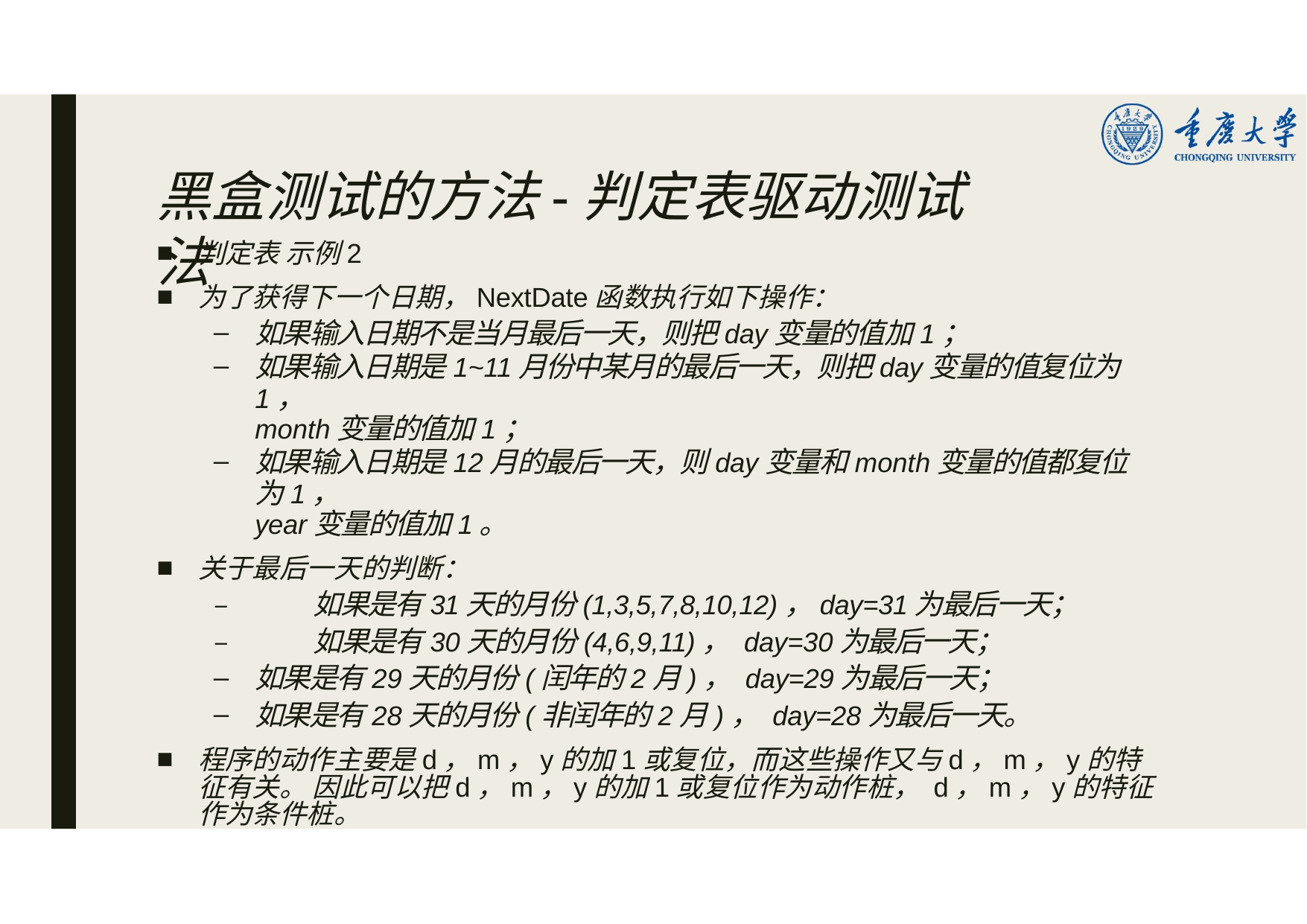

# 黑盒测试的方法-判定表驱动测试法
判定表 示例2
为了获得下一个日期，NextDate函数执行如下操作：
如果输入日期不是当月最后一天，则把day变量的值加1；
如果输入日期是1~11月份中某月的最后一天，则把day变量的值复位为1，
month变量的值加1；
如果输入日期是12月的最后一天，则day变量和month变量的值都复位为1，
year变量的值加1。
关于最后一天的判断：
–	如果是有31天的月份(1,3,5,7,8,10,12)，day=31为最后一天；
–	如果是有30天的月份(4,6,9,11)， day=30为最后一天；
如果是有29天的月份(闰年的2月)， day=29为最后一天；
如果是有28天的月份(非闰年的2月)， day=28为最后一天。
程序的动作主要是d，m，y的加1或复位，而这些操作又与d，m，y的特征有关。 因此可以把d，m，y的加1或复位作为动作桩， d，m，y的特征作为条件桩。